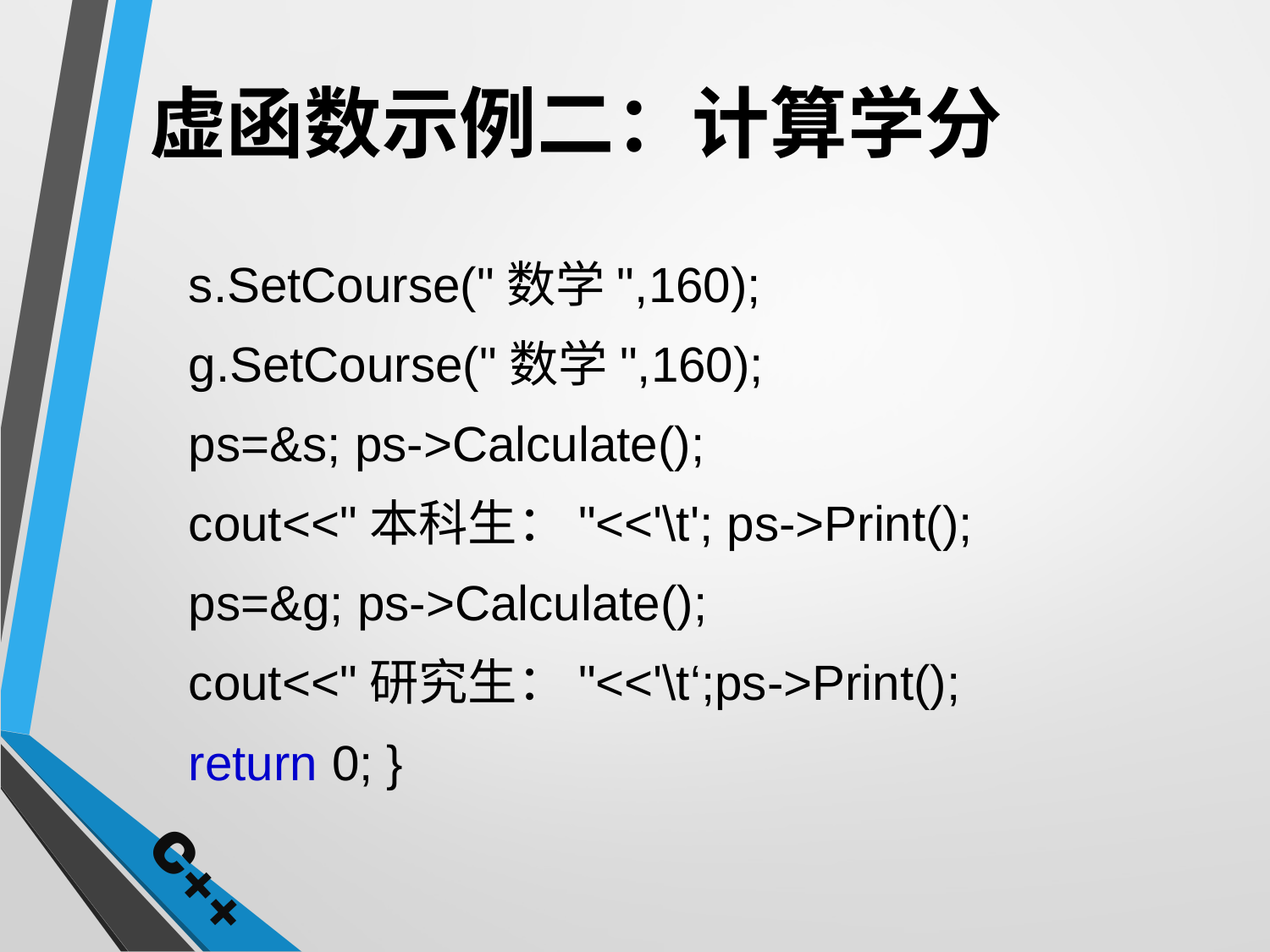

# 虚函数示例二：计算学分
	s.SetCourse("数学",160);
	g.SetCourse("数学",160);
	ps=&s; ps->Calculate();
	cout<<"本科生："<<'\t'; ps->Print();
	ps=&g; ps->Calculate();
	cout<<"研究生："<<'\t‘;ps->Print();
	return 0; }